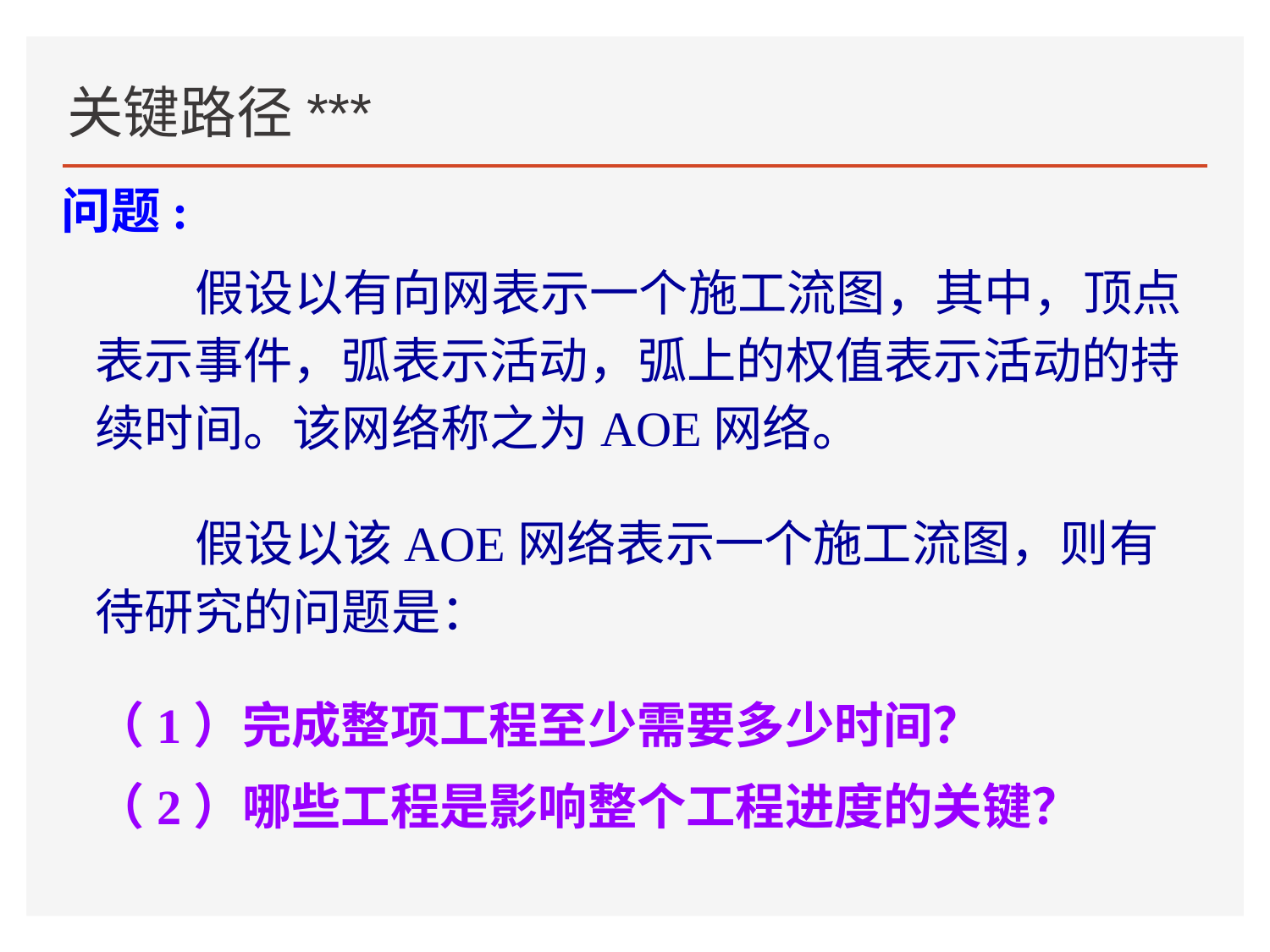

# 关键路径***
问题:
        假设以有向网表示一个施工流图，其中，顶点表示事件，弧表示活动，弧上的权值表示活动的持续时间。该网络称之为AOE网络。
        假设以该AOE网络表示一个施工流图，则有待研究的问题是：
（1）完成整项工程至少需要多少时间？
（2）哪些工程是影响整个工程进度的关键？